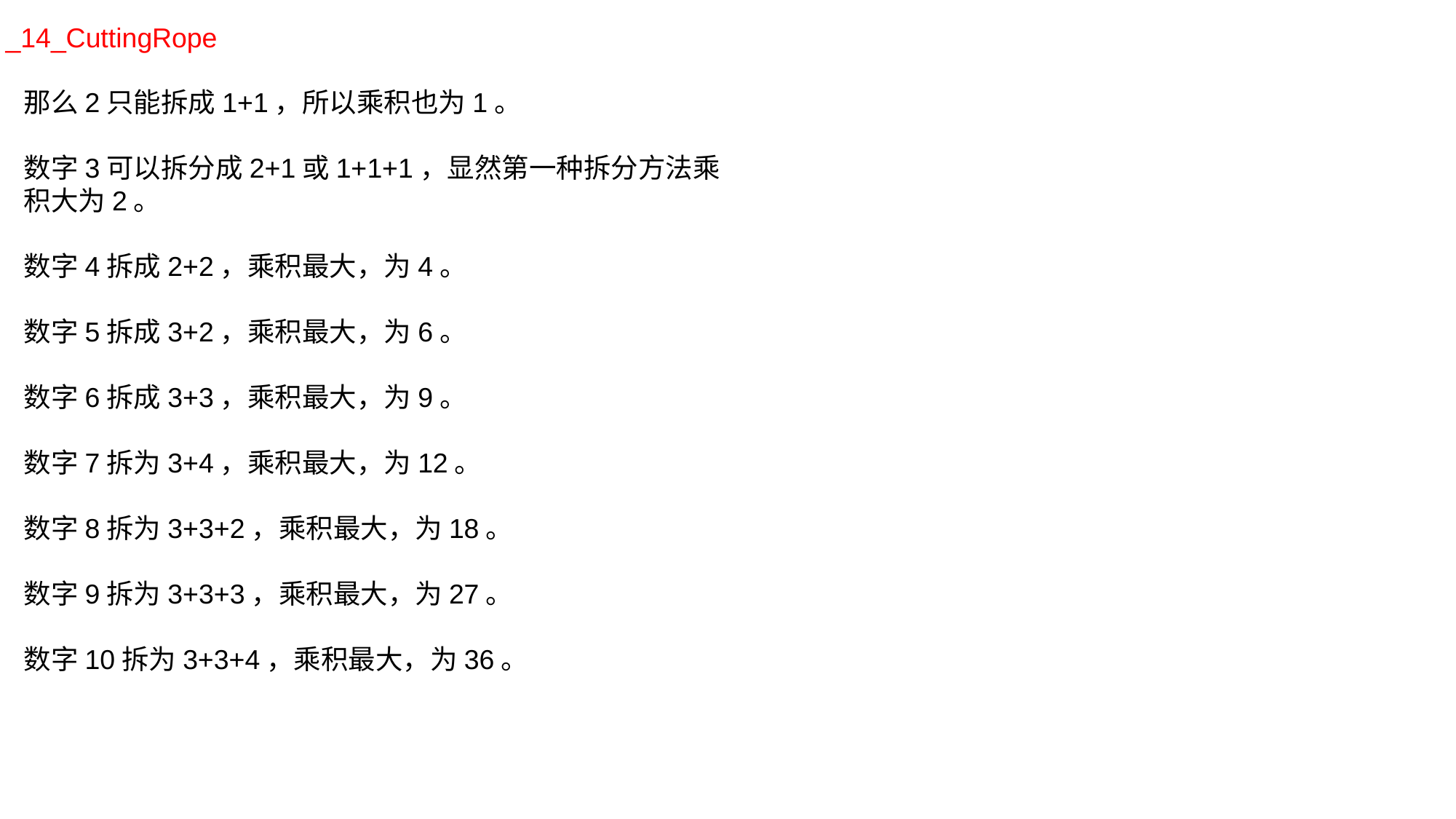

_14_CuttingRope
那么2只能拆成1+1，所以乘积也为1。

数字3可以拆分成2+1或1+1+1，显然第一种拆分方法乘积大为2。

数字4拆成2+2，乘积最大，为4。

数字5拆成3+2，乘积最大，为6。

数字6拆成3+3，乘积最大，为9。

数字7拆为3+4，乘积最大，为12。

数字8拆为3+3+2，乘积最大，为18。

数字9拆为3+3+3，乘积最大，为27。

数字10拆为3+3+4，乘积最大，为36。